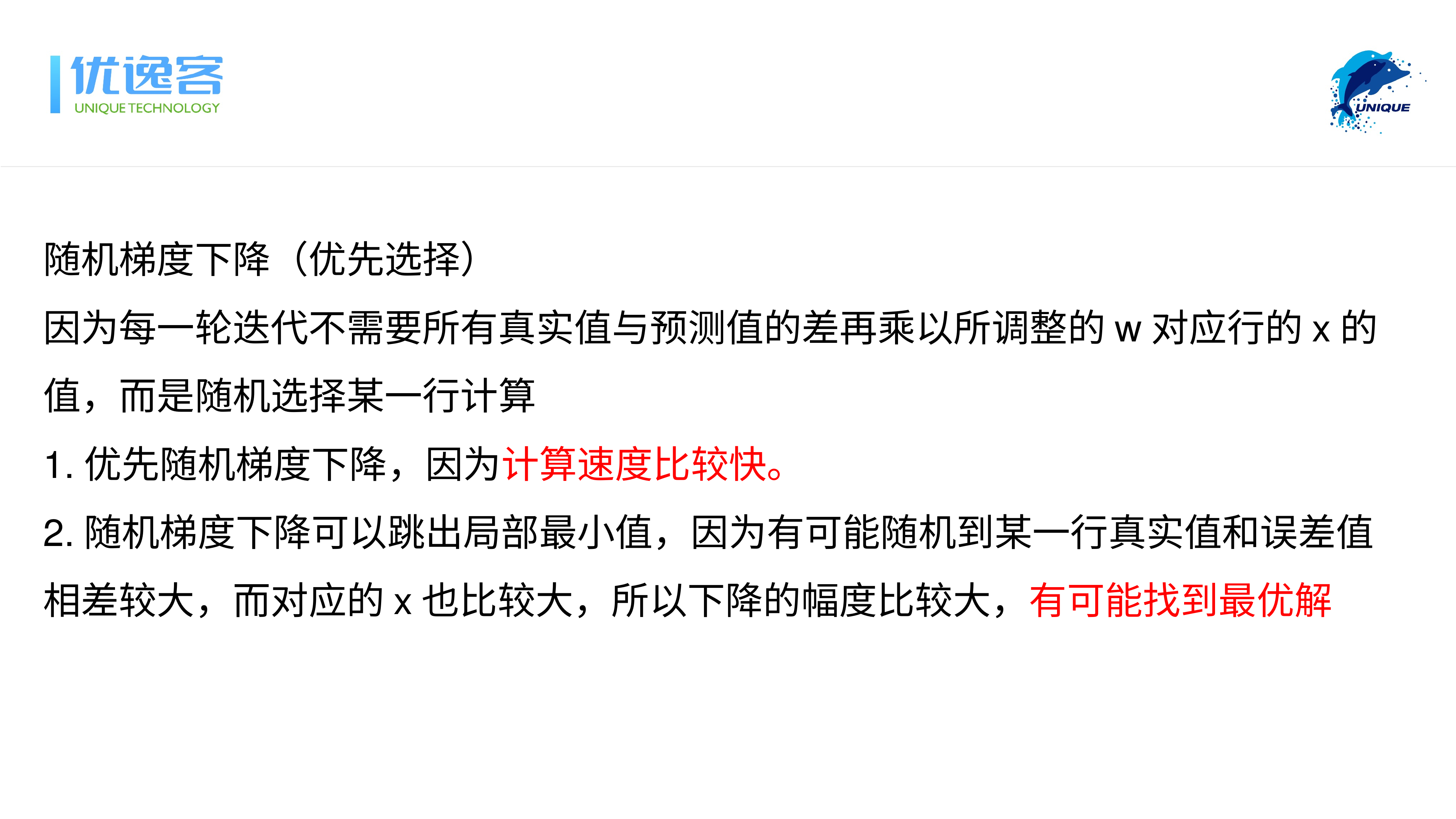

随机梯度下降（优先选择）
因为每一轮迭代不需要所有真实值与预测值的差再乘以所调整的w对应行的x的值，而是随机选择某一行计算
1.优先随机梯度下降，因为计算速度比较快。
2.随机梯度下降可以跳出局部最小值，因为有可能随机到某一行真实值和误差值相差较大，而对应的x也比较大，所以下降的幅度比较大，有可能找到最优解